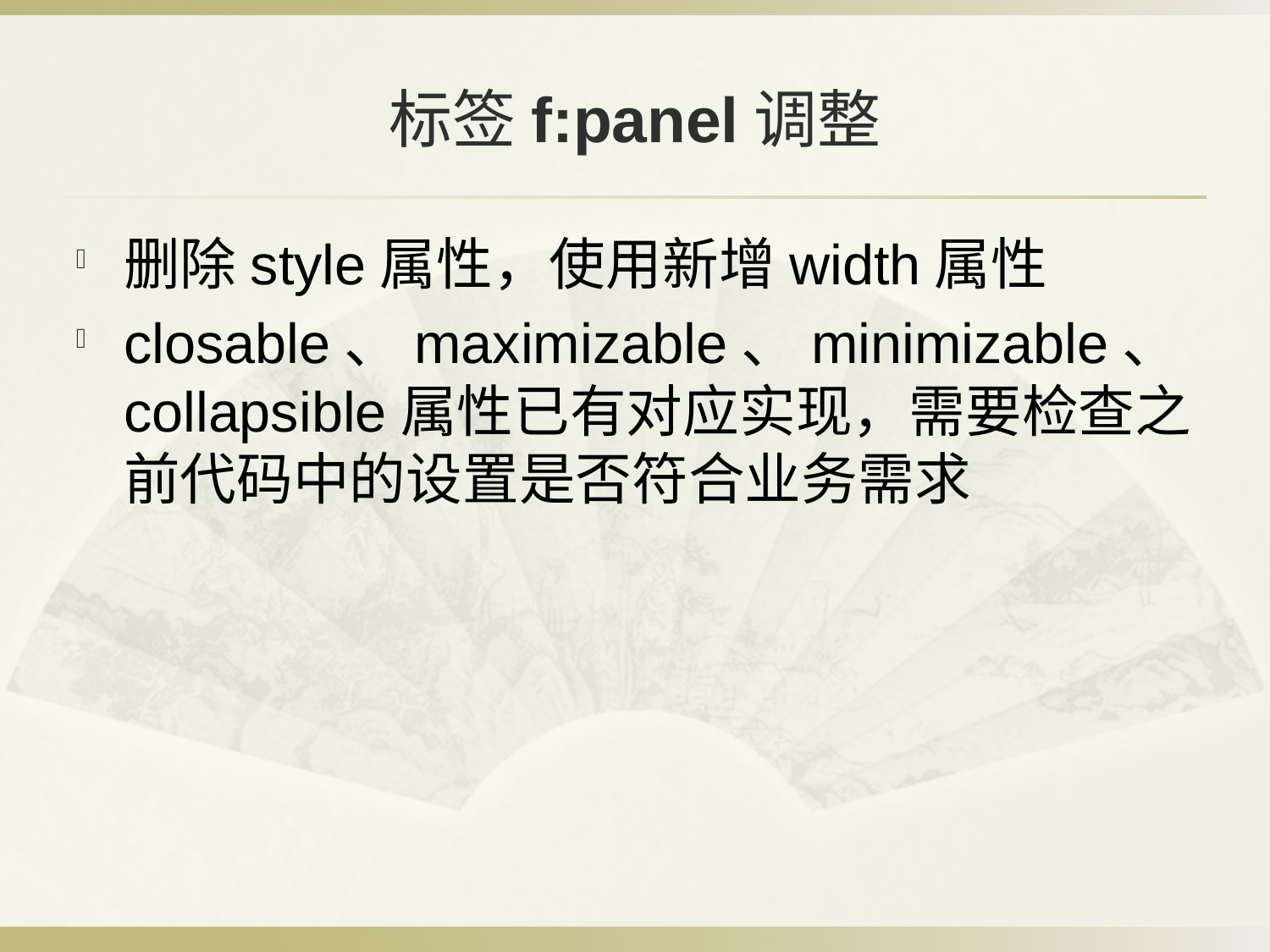

# 标签f:panel调整
删除style属性，使用新增width属性
closable、maximizable、minimizable、collapsible属性已有对应实现，需要检查之前代码中的设置是否符合业务需求